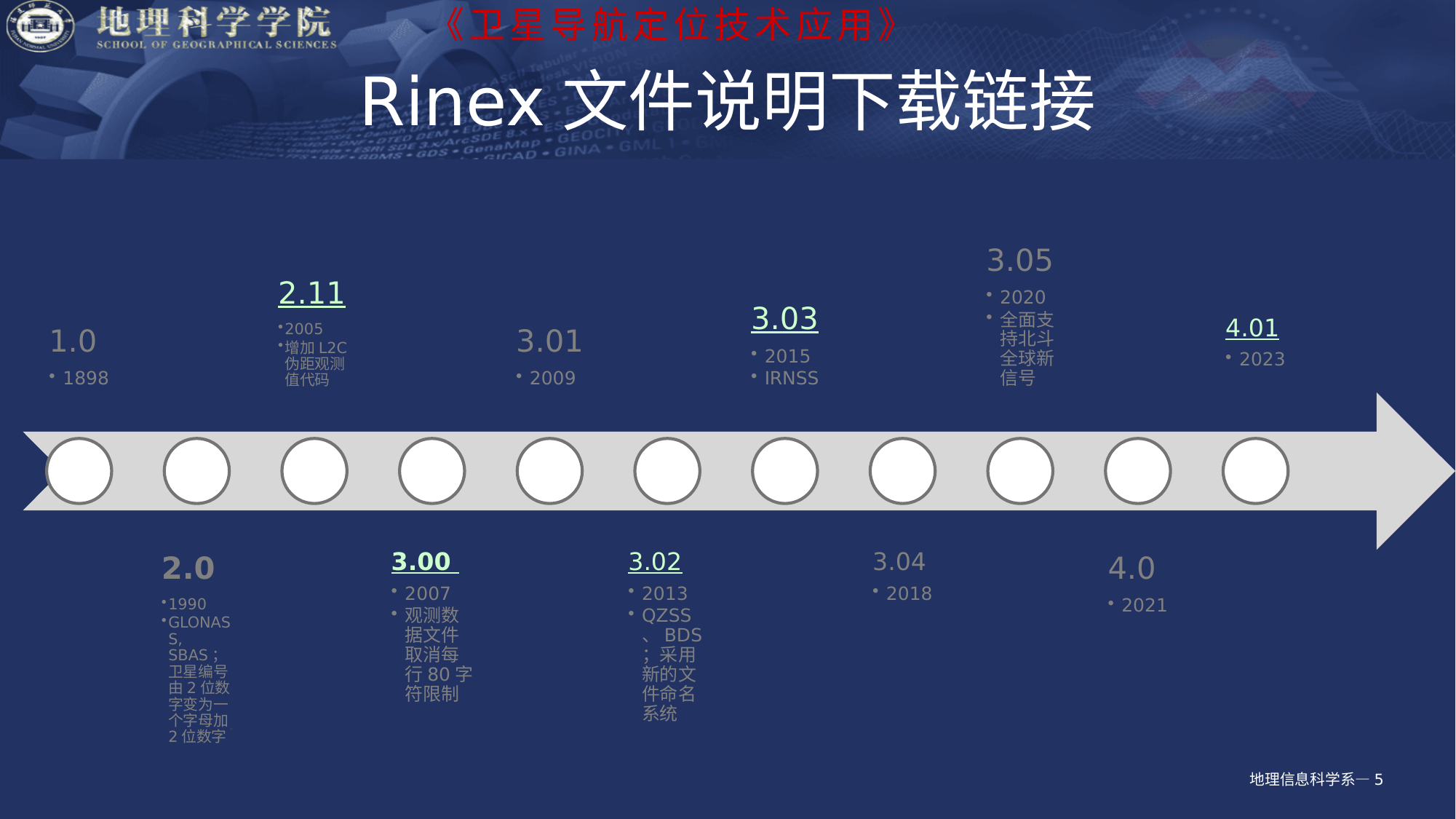

# Rinex文件说明下载链接
1.0
1898
2.0
1990
GLONASS, SBAS；卫星编号由2位数字变为一个字母加2位数字
2.11
2005
增加L2C伪距观测值代码
3.00
2007
观测数据文件取消每行80字符限制
3.01
2009
3.02
2013
QZSS、BDS；采用新的文件命名系统
3.03
2015
IRNSS
3.04
2018
3.05
2020
全面支持北斗全球新信号
4.0
2021
4.01
2023